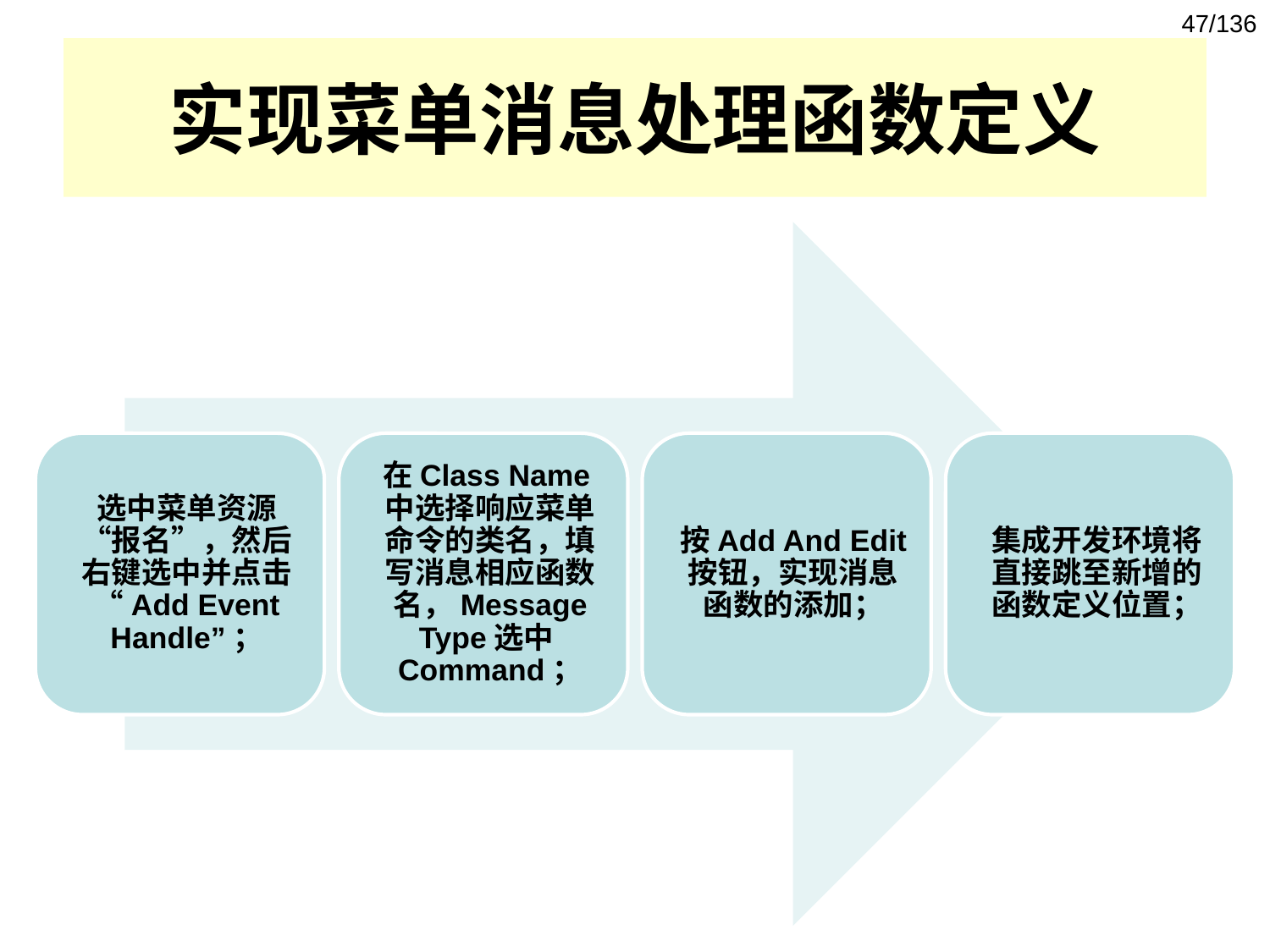

47/136
# 实现菜单消息处理函数定义
选中菜单资源“报名”，然后右键选中并点击“Add Event Handle”；
在Class Name中选择响应菜单命令的类名，填写消息相应函数名，Message Type选中Command；
按Add And Edit 按钮，实现消息函数的添加；
集成开发环境将直接跳至新增的函数定义位置；